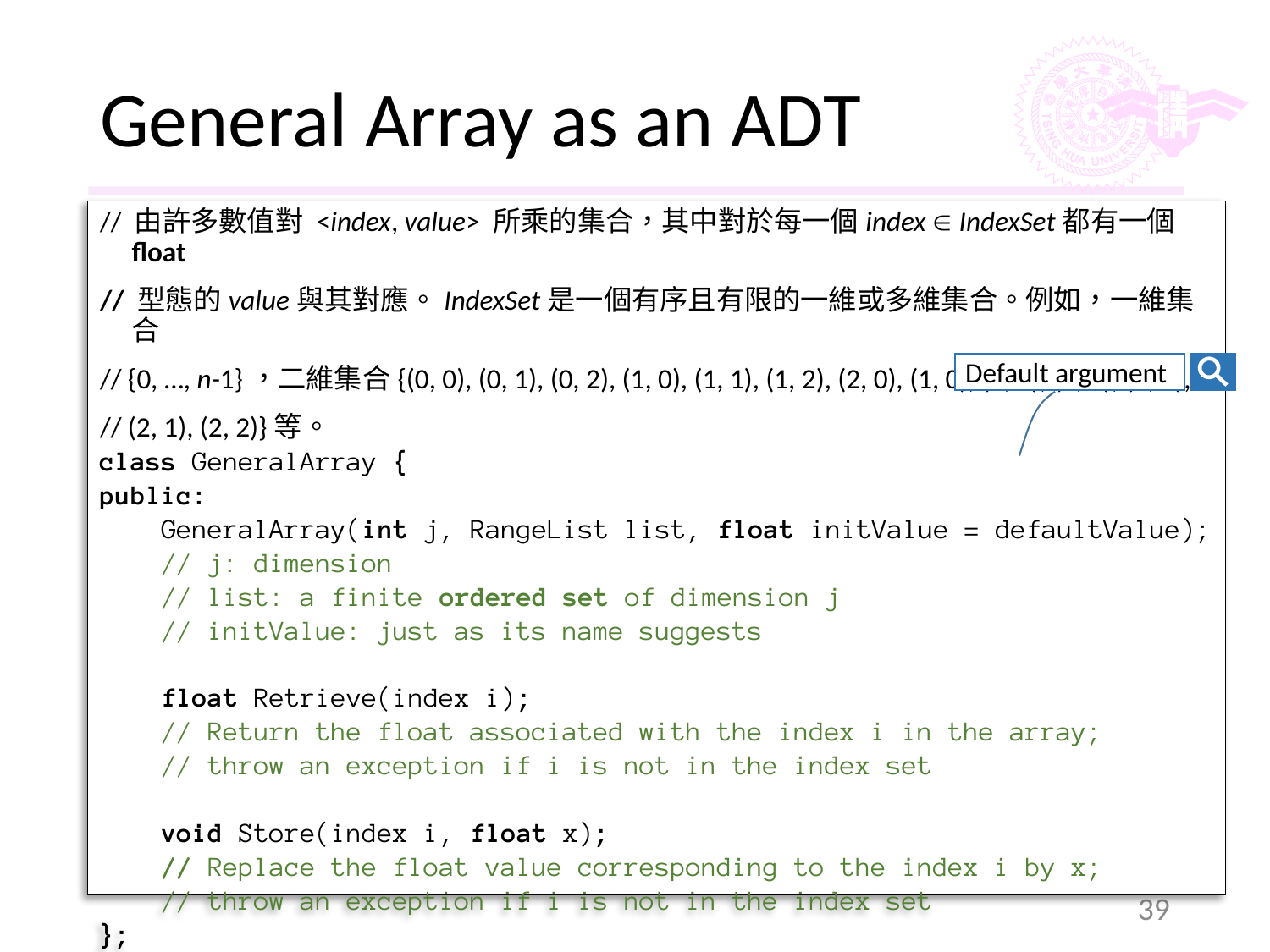

# General Array as an ADT
// 由許多數值對 <index, value> 所乘的集合，其中對於每一個index ∈ IndexSet都有一個float
// 型態的value與其對應。IndexSet是一個有序且有限的一維或多維集合。例如，一維集合
// {0, …, n-1}，二維集合{(0, 0), (0, 1), (0, 2), (1, 0), (1, 1), (1, 2), (2, 0), (1, 0), (1, 1), (1, 2), (2, 0),
// (2, 1), (2, 2)}等。
class GeneralArray {
public:
    GeneralArray(int j, RangeList list, float initValue = defaultValue);
    // j: dimension
    // list: a finite ordered set of dimension j
    // initValue: just as its name suggests

    float Retrieve(index i);
    // Return the float associated with the index i in the array;
    // throw an exception if i is not in the index set

    void Store(index i, float x);
    // Replace the float value corresponding to the index i by x;
    // throw an exception if i is not in the index set
};
Default argument

39